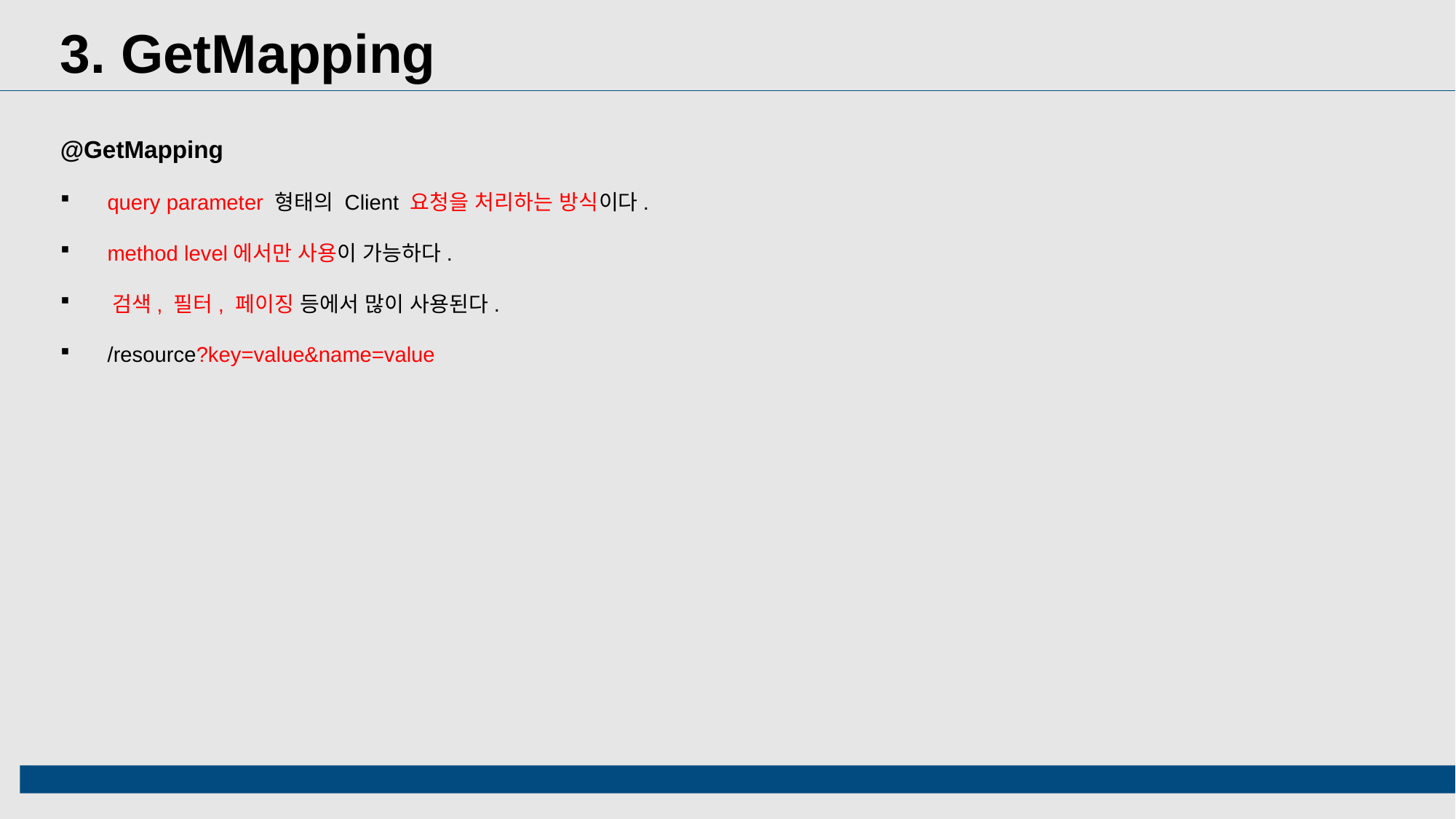

3. GetMapping
@GetMapping
 query parameter 형태의 Client 요청을 처리하는 방식이다.
 method level에서만 사용이 가능하다.
 검색, 필터, 페이징 등에서 많이 사용된다.
 /resource?key=value&name=value